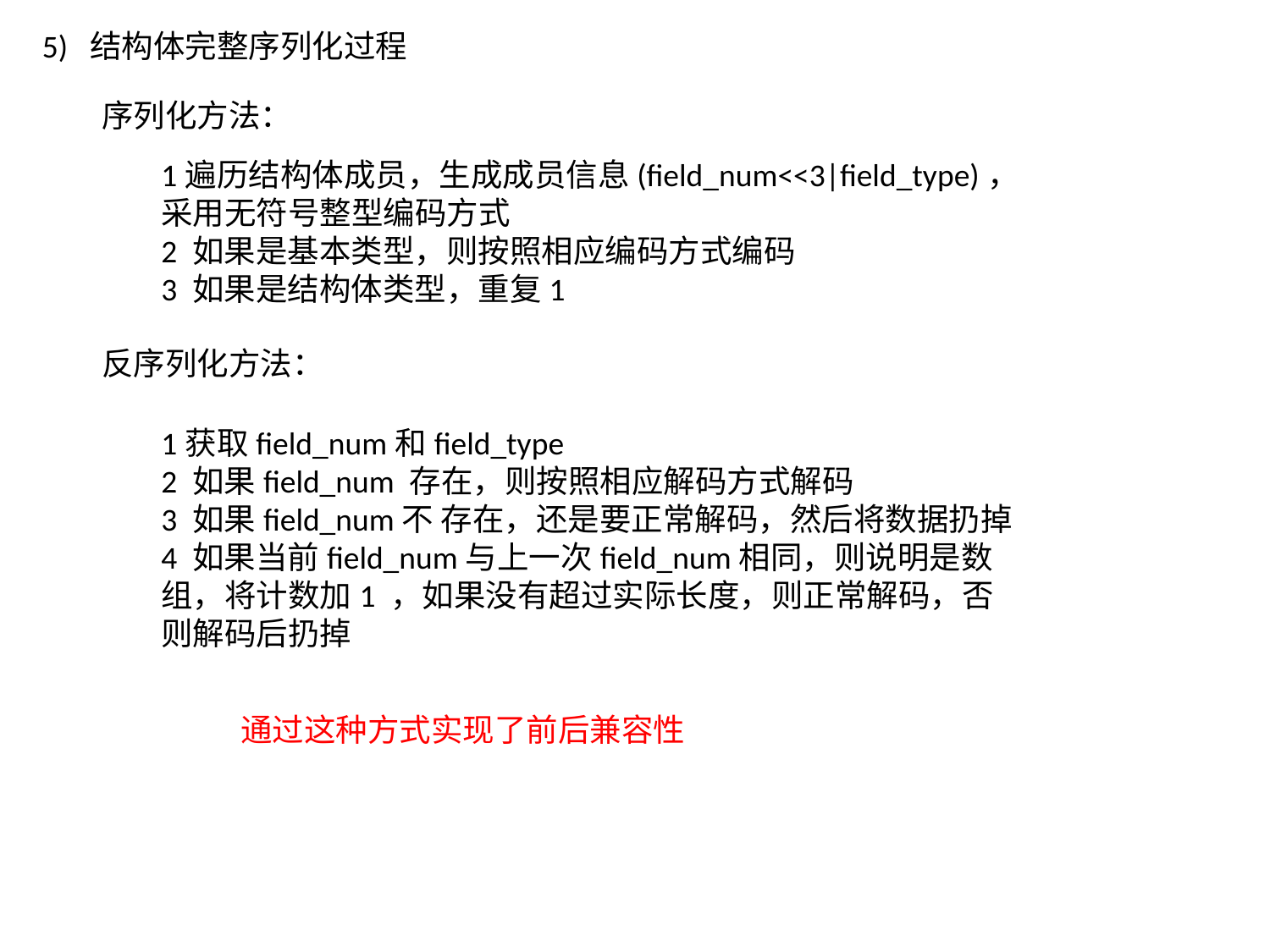

5)  结构体完整序列化过程
序列化方法：
1遍历结构体成员，生成成员信息(field_num<<3|field_type)，采用无符号整型编码方式
2 如果是基本类型，则按照相应编码方式编码
3 如果是结构体类型，重复1
反序列化方法：
1获取field_num和field_type
2 如果field_num 存在，则按照相应解码方式解码
3 如果field_num不 存在，还是要正常解码，然后将数据扔掉
4 如果当前field_num与上一次field_num相同，则说明是数组，将计数加1 ，如果没有超过实际长度，则正常解码，否则解码后扔掉
通过这种方式实现了前后兼容性